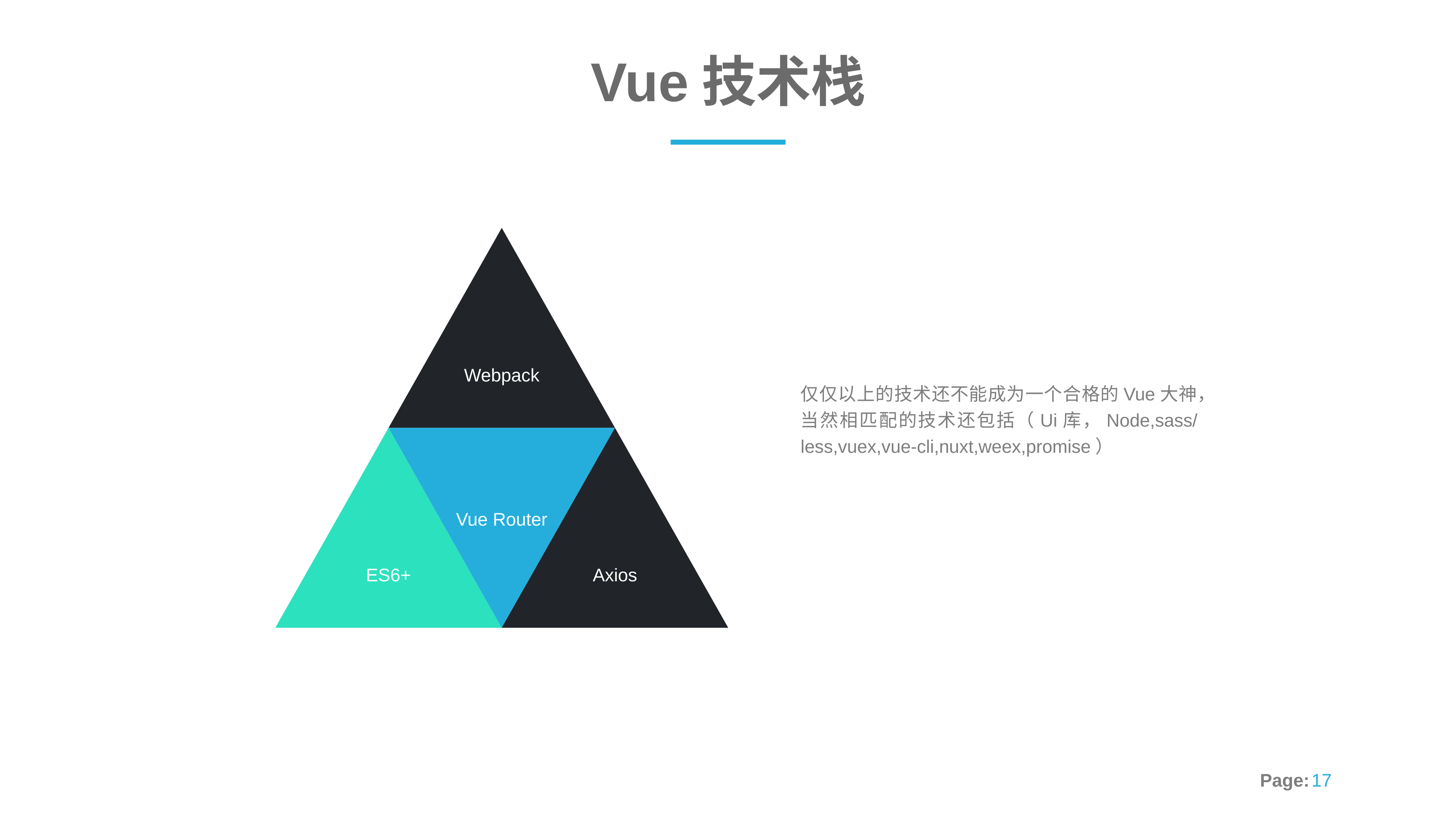

Vue技术栈

Webpack
仅仅以上的技术还不能成为一个合格的Vue大神，当然相匹配的技术还包括（Ui库，Node,sass/less,vuex,vue-cli,nuxt,weex,promise）

Vue Router
ES6+
Axios